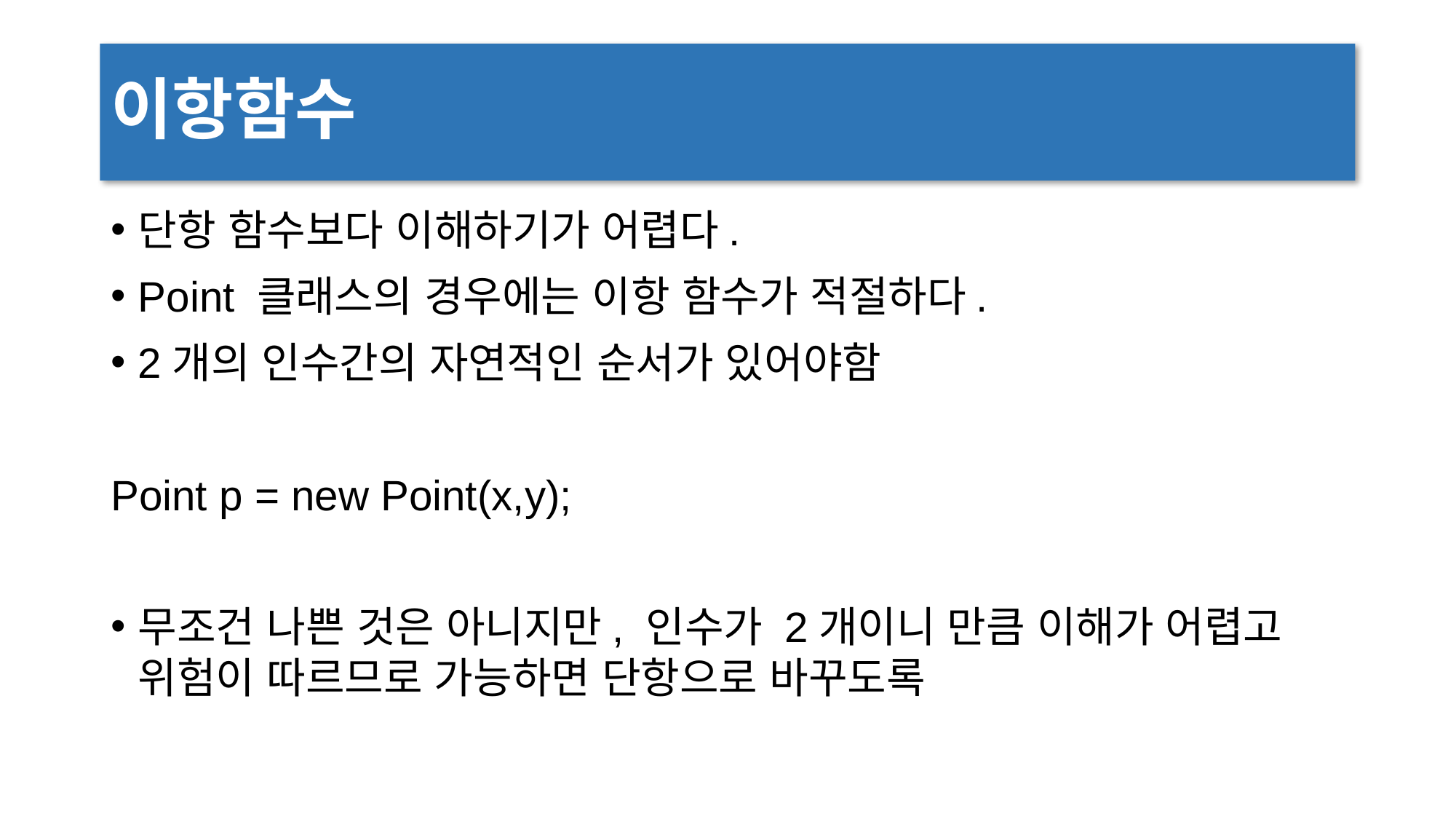

# 이항함수
단항 함수보다 이해하기가 어렵다.
Point 클래스의 경우에는 이항 함수가 적절하다.
2개의 인수간의 자연적인 순서가 있어야함

Point p = new Point(x,y);

무조건 나쁜 것은 아니지만, 인수가 2개이니 만큼 이해가 어렵고 위험이 따르므로 가능하면 단항으로 바꾸도록